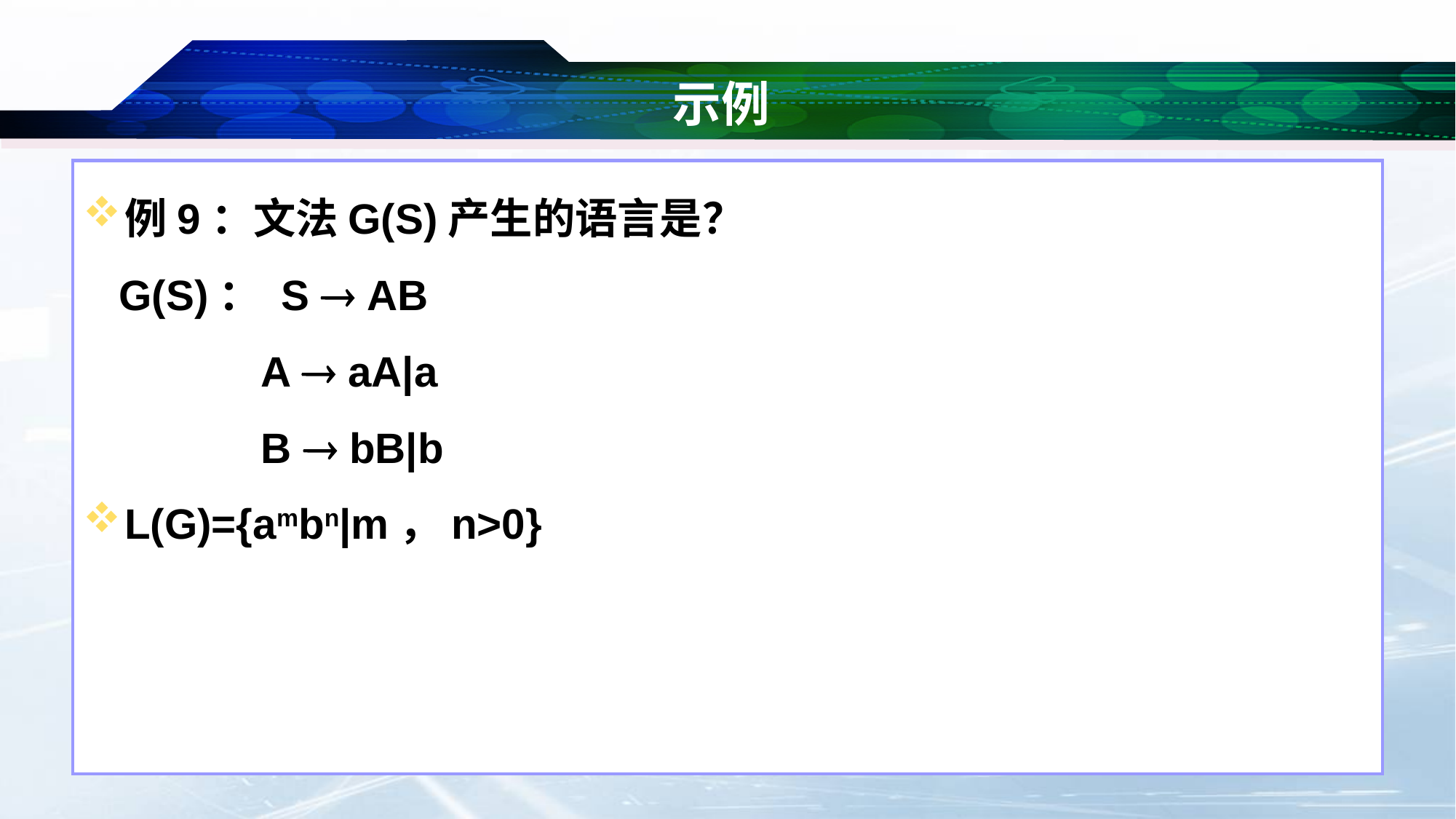

# 示例
例9：文法G(S)产生的语言是？
   G(S)： S → AB
               A → aA|a
               B → bB|b
L(G)={ambn|m，n>0}